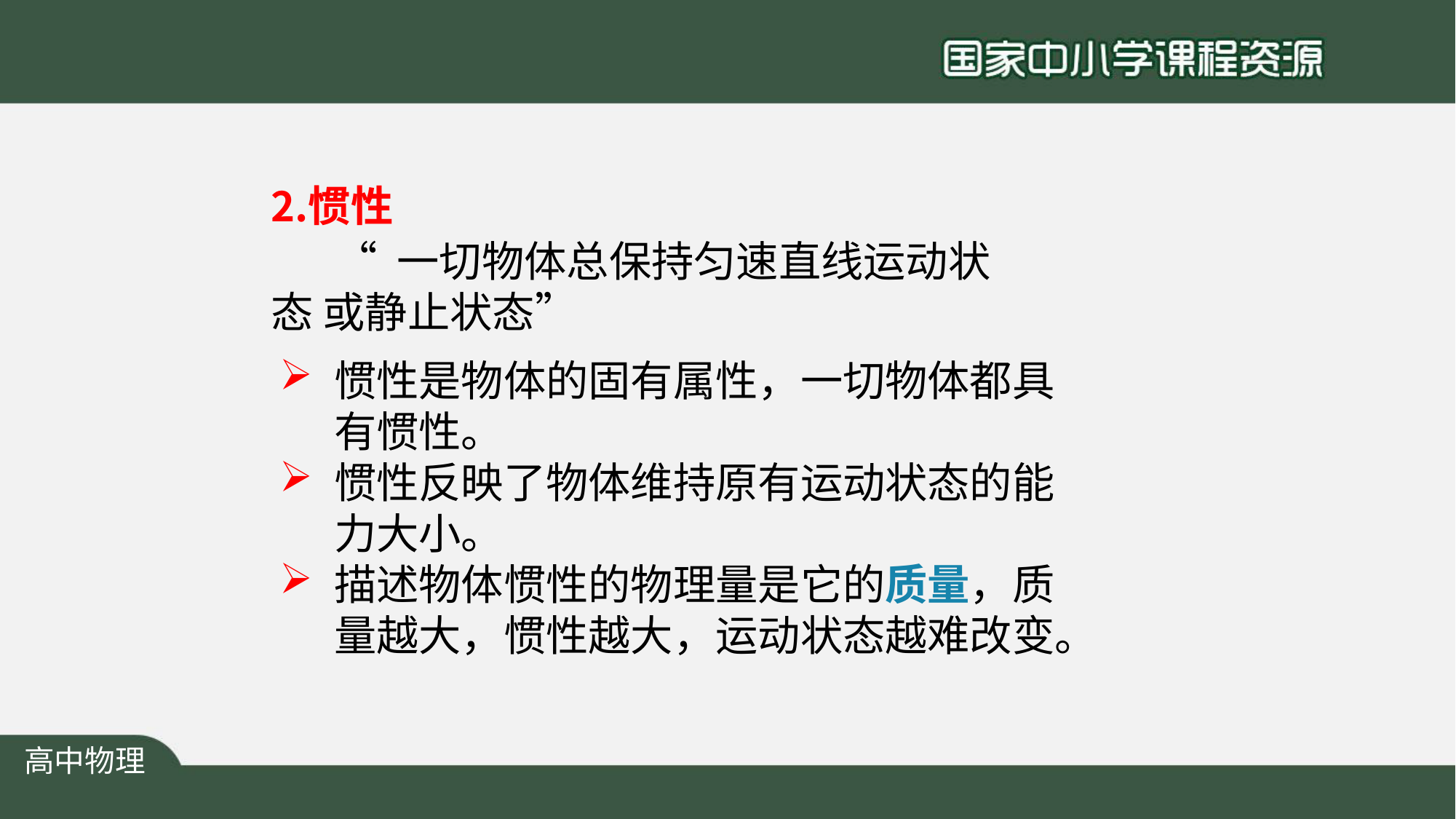

惯性
“ 一切物体总保持匀速直线运动状态 或静止状态”
惯性是物体的固有属性，一切物体都具 有惯性。
惯性反映了物体维持原有运动状态的能 力大小。
描述物体惯性的物理量是它的质量，质 量越大，惯性越大，运动状态越难改变。
高中物理